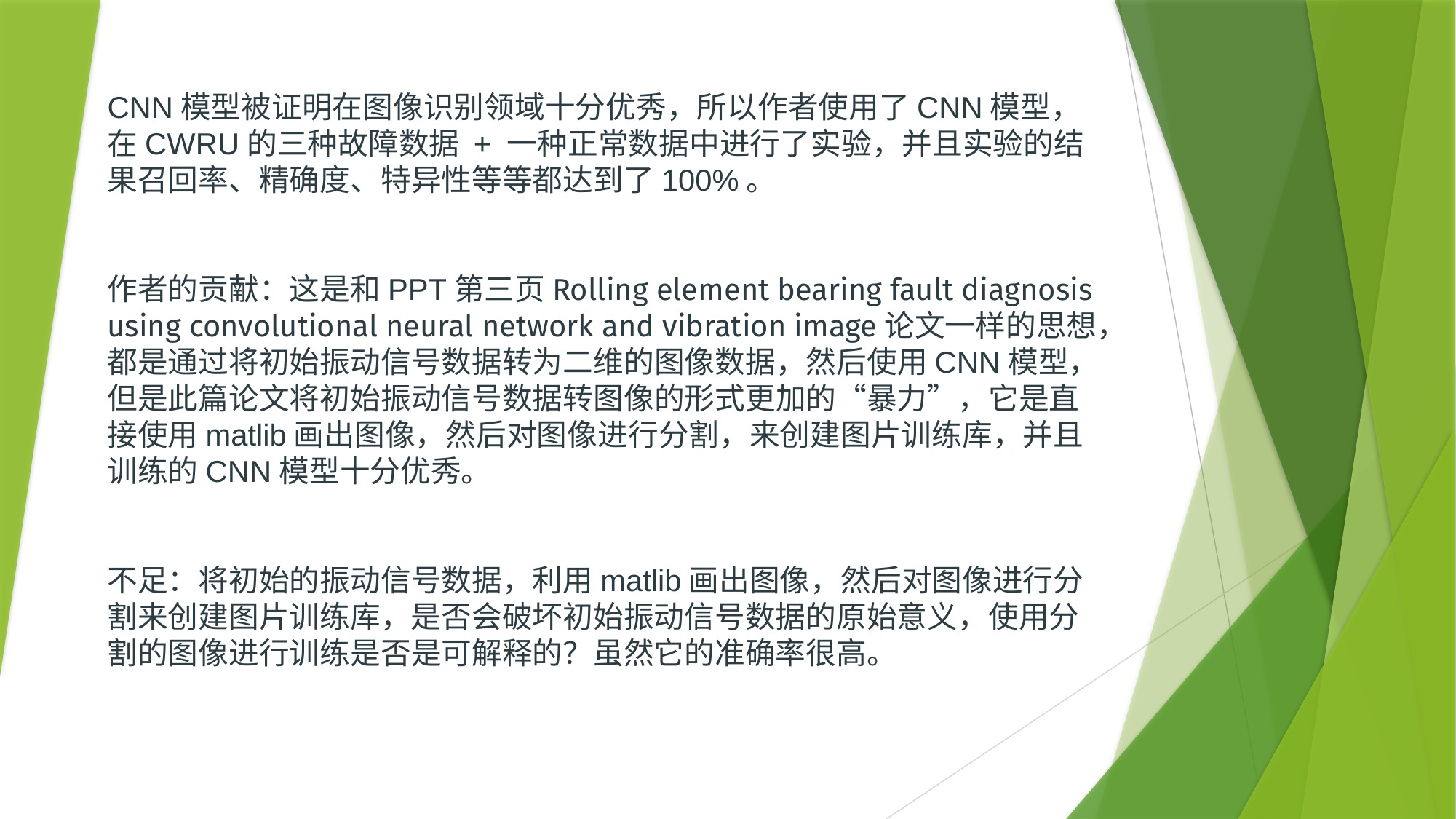

# CNN模型被证明在图像识别领域十分优秀，所以作者使用了CNN模型，在CWRU的三种故障数据 + 一种正常数据中进行了实验，并且实验的结果召回率、精确度、特异性等等都达到了100%。 作者的贡献：这是和PPT第三页Rolling element bearing fault diagnosis using convolutional neural network and vibration image论文一样的思想，都是通过将初始振动信号数据转为二维的图像数据，然后使用CNN模型，但是此篇论文将初始振动信号数据转图像的形式更加的“暴力”，它是直接使用matlib画出图像，然后对图像进行分割，来创建图片训练库，并且训练的CNN模型十分优秀。 不足：将初始的振动信号数据，利用matlib画出图像，然后对图像进行分割来创建图片训练库，是否会破坏初始振动信号数据的原始意义，使用分割的图像进行训练是否是可解释的？虽然它的准确率很高。